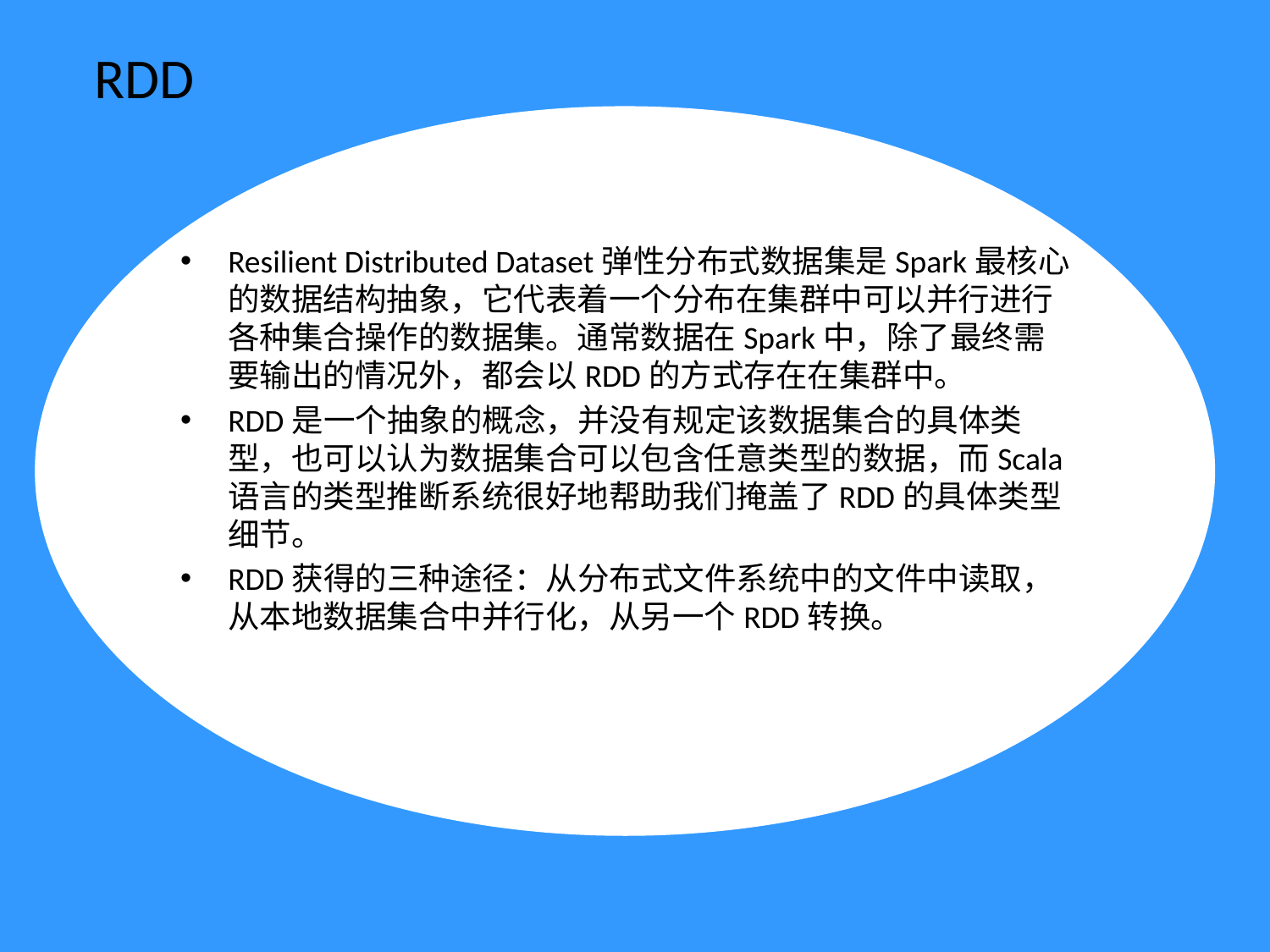

# RDD
Resilient Distributed Dataset弹性分布式数据集是Spark最核心的数据结构抽象，它代表着一个分布在集群中可以并行进行各种集合操作的数据集。通常数据在Spark中，除了最终需要输出的情况外，都会以RDD的方式存在在集群中。
RDD是一个抽象的概念，并没有规定该数据集合的具体类型，也可以认为数据集合可以包含任意类型的数据，而Scala语言的类型推断系统很好地帮助我们掩盖了RDD的具体类型细节。
RDD获得的三种途径：从分布式文件系统中的文件中读取，从本地数据集合中并行化，从另一个RDD转换。